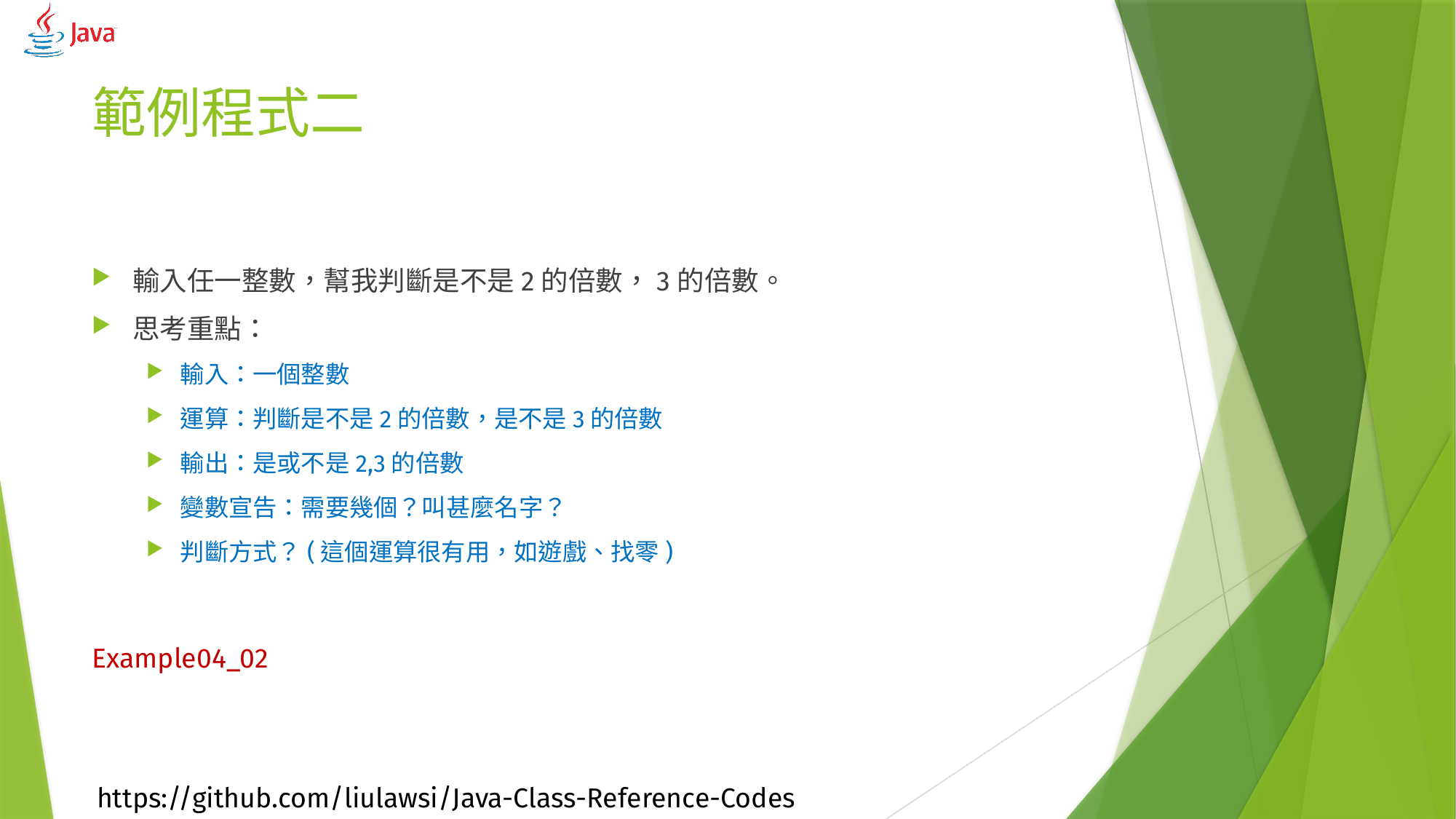

# 範例程式二
輸入任一整數，幫我判斷是不是2的倍數，3的倍數。
思考重點：
輸入：一個整數
運算：判斷是不是2的倍數，是不是3的倍數
輸出：是或不是2,3的倍數
變數宣告：需要幾個？叫甚麼名字？
判斷方式？(這個運算很有用，如遊戲、找零)

Example04_02